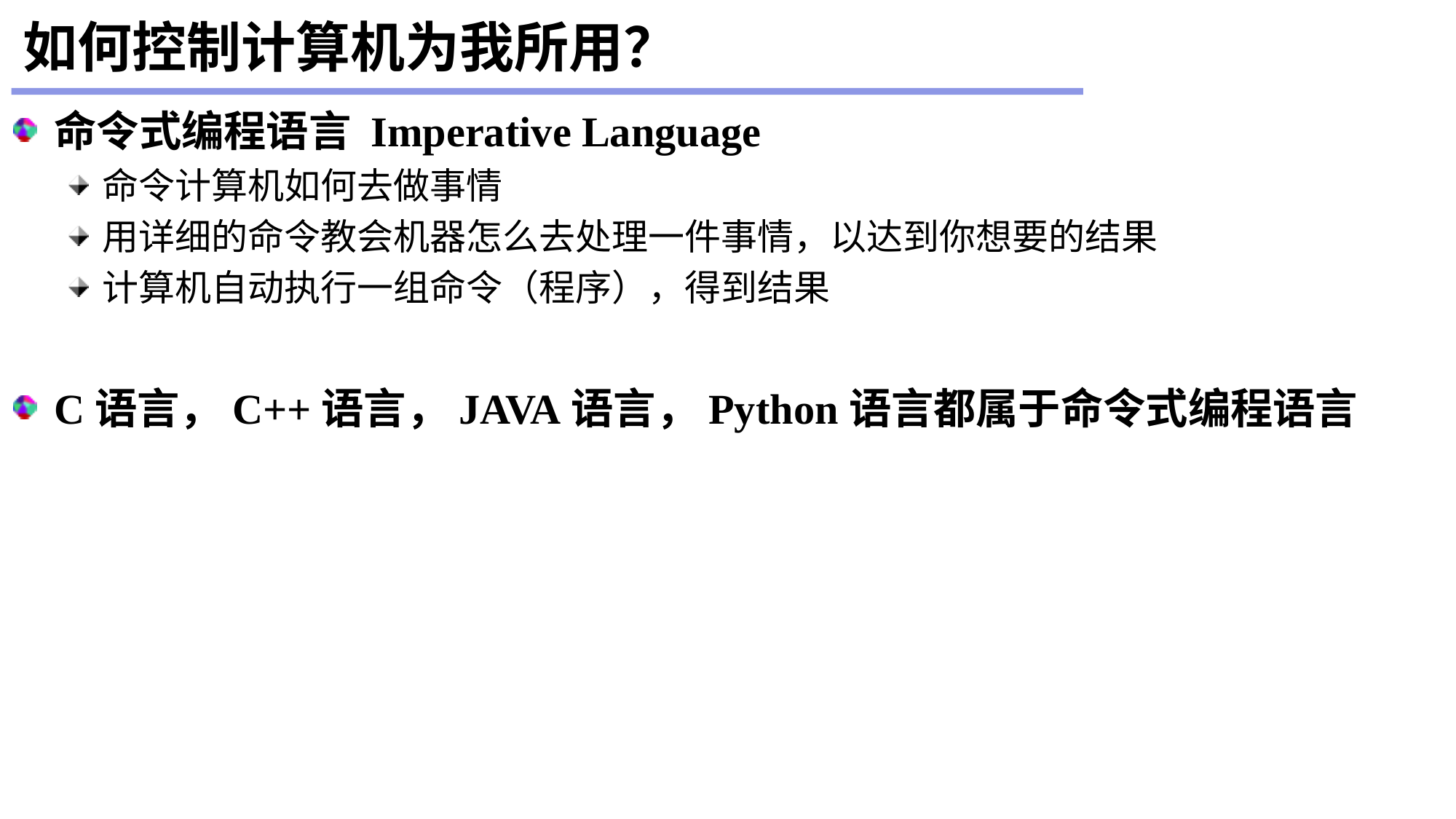

# 如何控制计算机为我所用？
命令式编程语言 Imperative Language
命令计算机如何去做事情
用详细的命令教会机器怎么去处理一件事情，以达到你想要的结果
计算机自动执行一组命令（程序），得到结果

C语言，C++语言，JAVA语言，Python语言都属于命令式编程语言